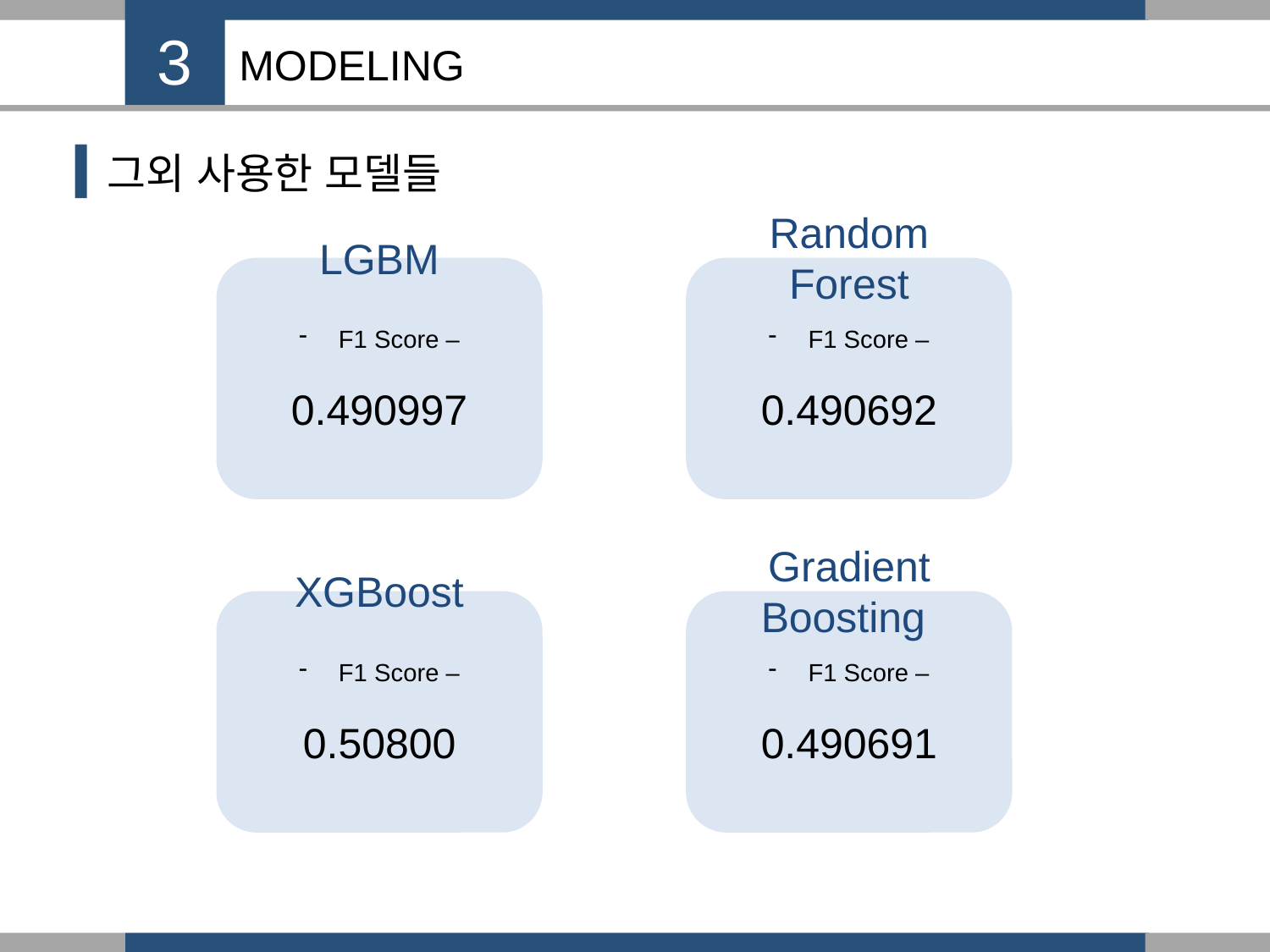

3
MODELING

그외 사용한 모델들

Random Forest
LGBM
F1 Score –

0.490692
F1 Score –

0.490997
Gradient
Boosting
XGBoost
F1 Score –

0.50800
F1 Score –

0.490691